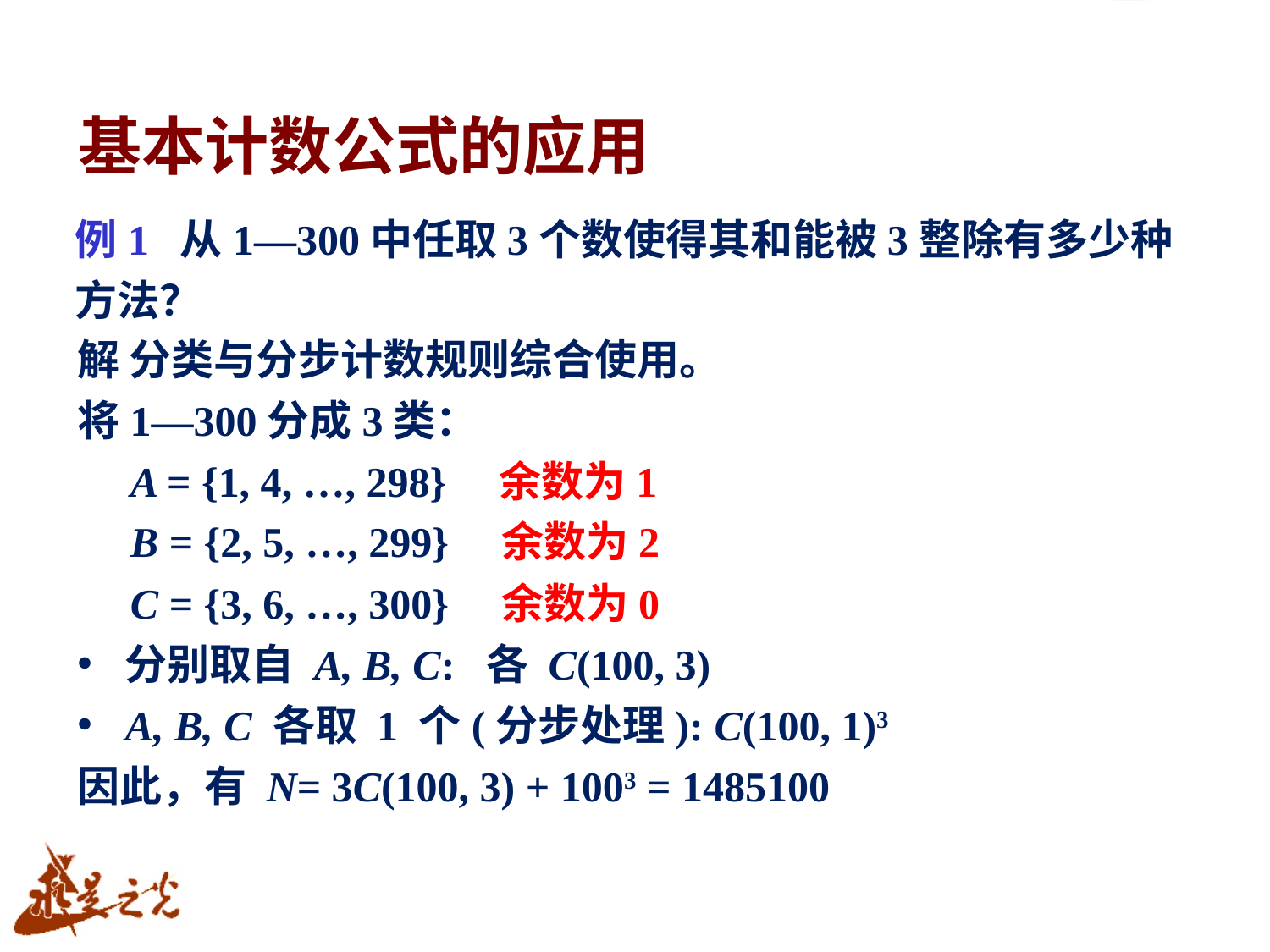

# 基本计数公式的应用
例1  从1—300中任取3个数使得其和能被3整除有多少种方法？
解 分类与分步计数规则综合使用。
将1—300分成3类：
     A = {1, 4, …, 298}    余数为1
     B = {2, 5, …, 299}    余数为2
     C = {3, 6, …, 300}    余数为0
分别取自 A, B, C:  各 C(100, 3)
A, B, C 各取 1 个(分步处理): C(100, 1)3
因此，有 N= 3C(100, 3) + 1003 = 1485100
14